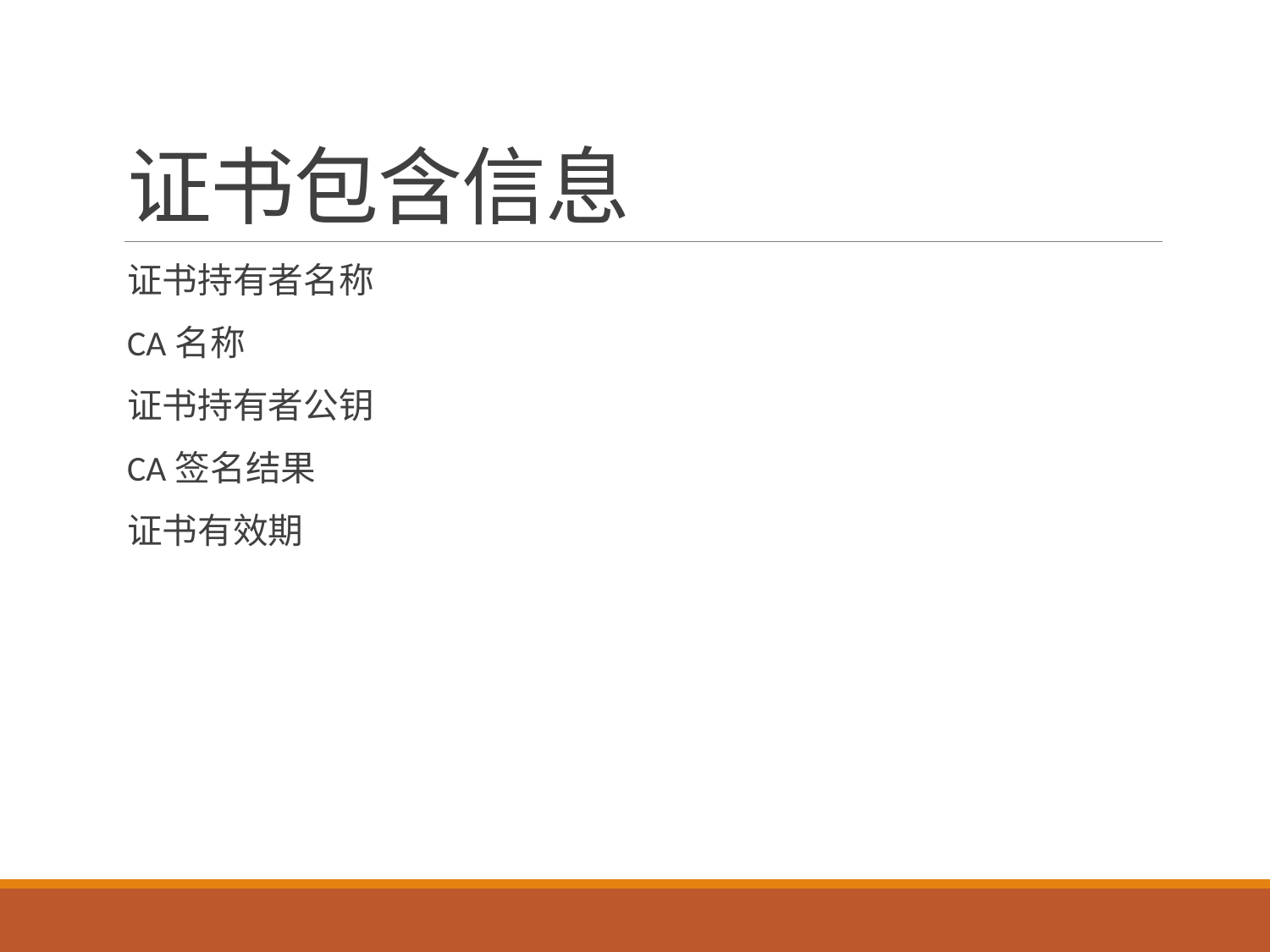

# 证书包含信息
证书持有者名称
CA名称
证书持有者公钥
CA签名结果
证书有效期
84